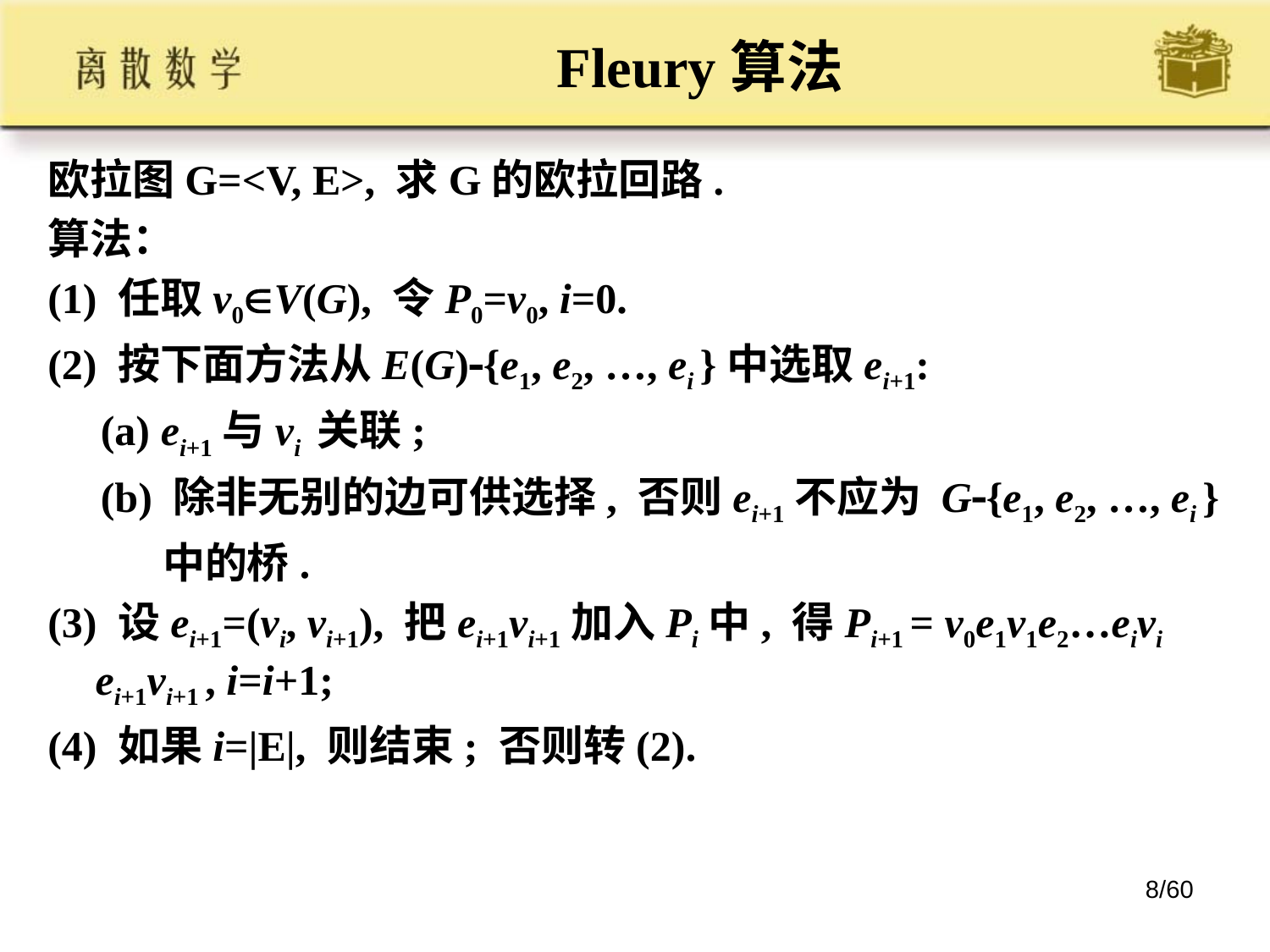

# Fleury算法
欧拉图G=<V, E>, 求G的欧拉回路.
算法：
(1) 任取v0∈V(G), 令P0=v0, i=0.
(2) 按下面方法从E(G)−{e1, e2, …, ei }中选取ei+1:
     (a) ei+1与vi 关联;
     (b) 除非无别的边可供选择, 否则ei+1不应为 G−{e1, e2, …, ei }
           中的桥.
(3) 设ei+1=(vi, vi+1), 把ei+1vi+1加入Pi中, 得Pi+1 = v0e1v1e2…eivi ei+1vi+1 , i=i+1;
(4) 如果i=|E|, 则结束; 否则转(2).
8/60